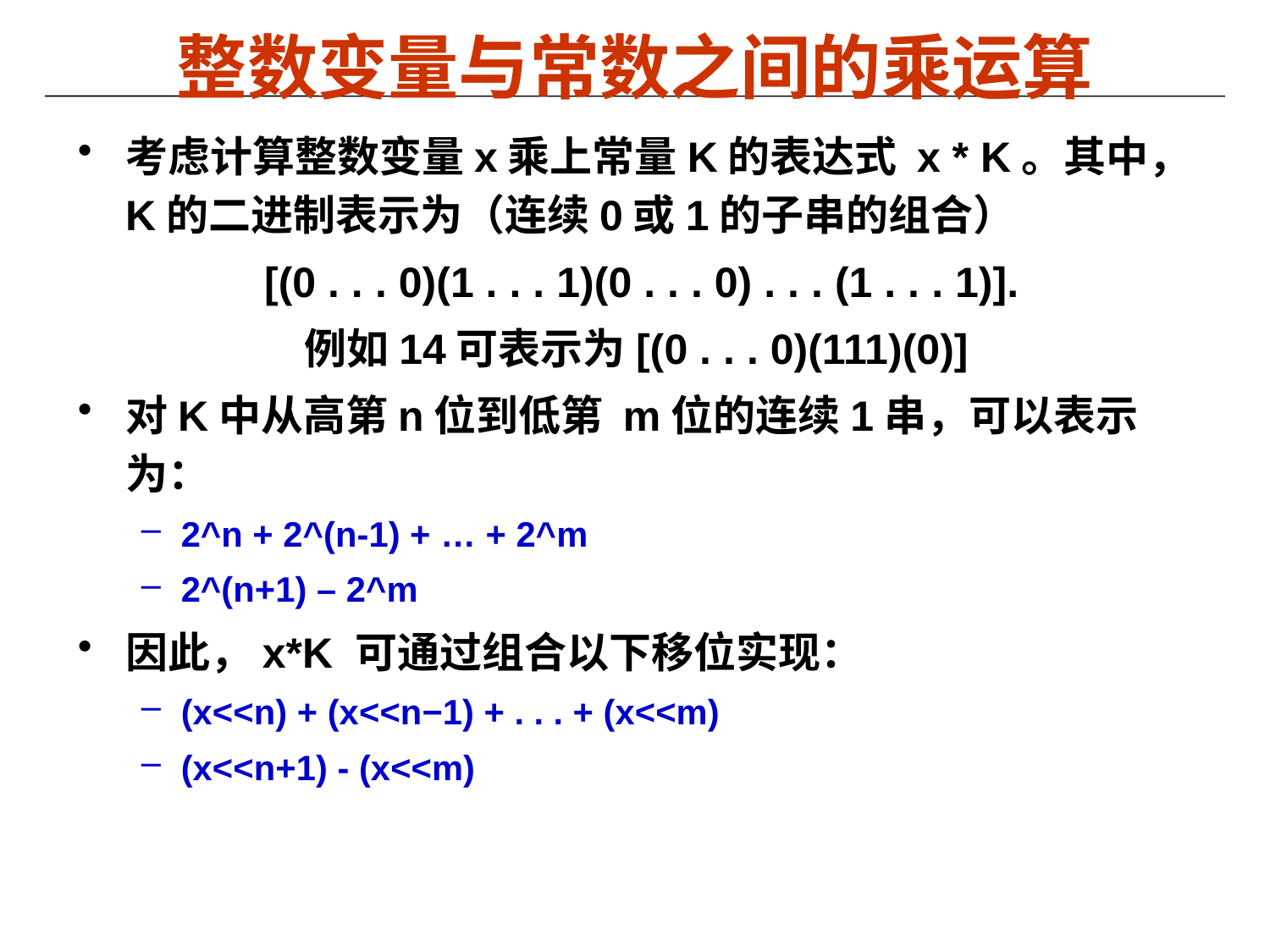

# 整数变量与常数之间的乘运算
考虑计算整数变量x乘上常量K的表达式 x * K。其中，K的二进制表示为（连续0或1的子串的组合）
 [(0 . . . 0)(1 . . . 1)(0 . . . 0) . . . (1 . . . 1)].
例如14可表示为[(0 . . . 0)(111)(0)]
对K中从高第n位到低第 m位的连续1串，可以表示为：
2^n + 2^(n-1) + … + 2^m
2^(n+1) – 2^m
因此，x*K 可通过组合以下移位实现：
(x<<n) + (x<<n−1) + . . . + (x<<m)
(x<<n+1) - (x<<m)